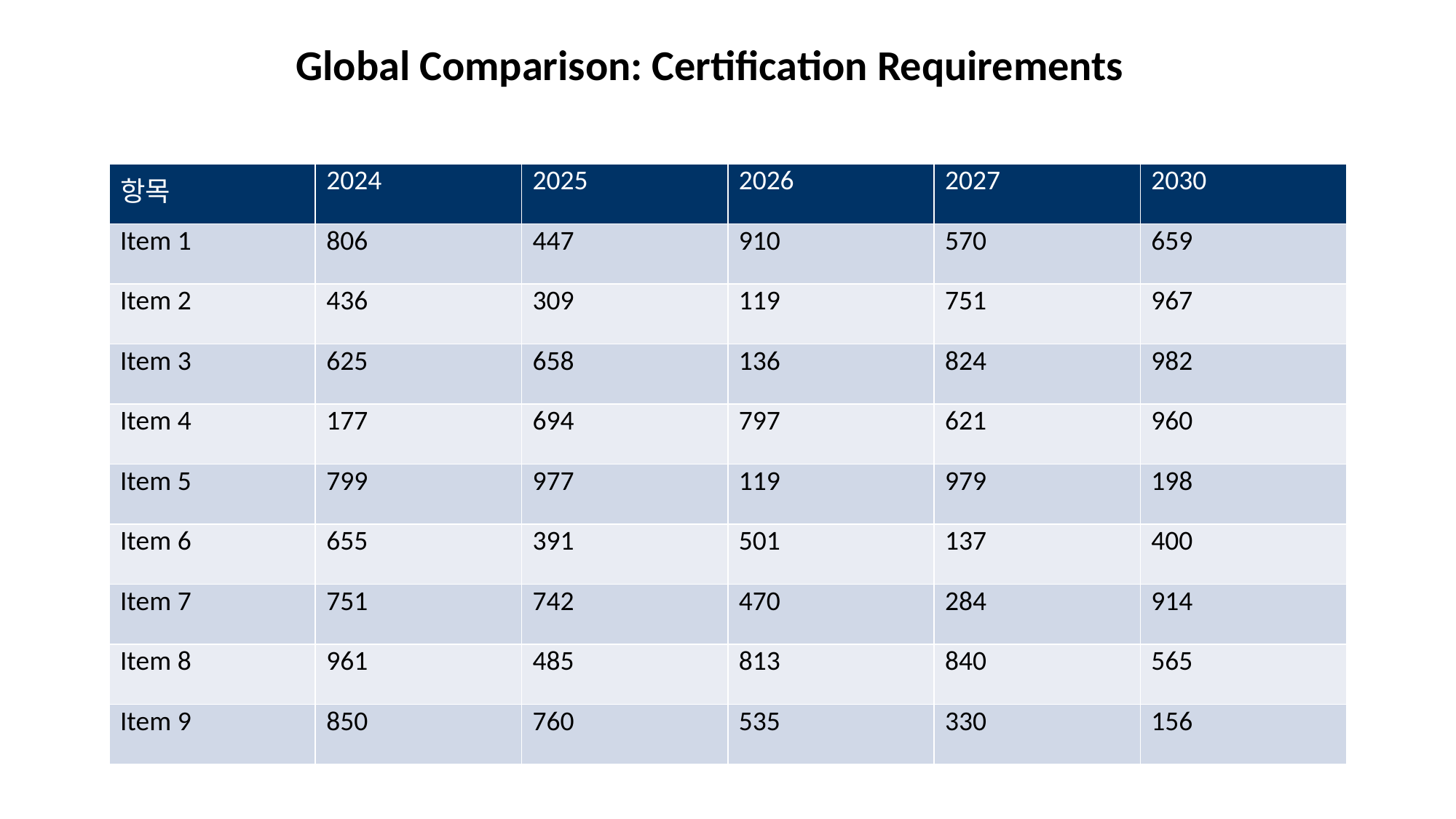

Global Comparison: Certification Requirements
#
| 항목 | 2024 | 2025 | 2026 | 2027 | 2030 |
| --- | --- | --- | --- | --- | --- |
| Item 1 | 806 | 447 | 910 | 570 | 659 |
| Item 2 | 436 | 309 | 119 | 751 | 967 |
| Item 3 | 625 | 658 | 136 | 824 | 982 |
| Item 4 | 177 | 694 | 797 | 621 | 960 |
| Item 5 | 799 | 977 | 119 | 979 | 198 |
| Item 6 | 655 | 391 | 501 | 137 | 400 |
| Item 7 | 751 | 742 | 470 | 284 | 914 |
| Item 8 | 961 | 485 | 813 | 840 | 565 |
| Item 9 | 850 | 760 | 535 | 330 | 156 |